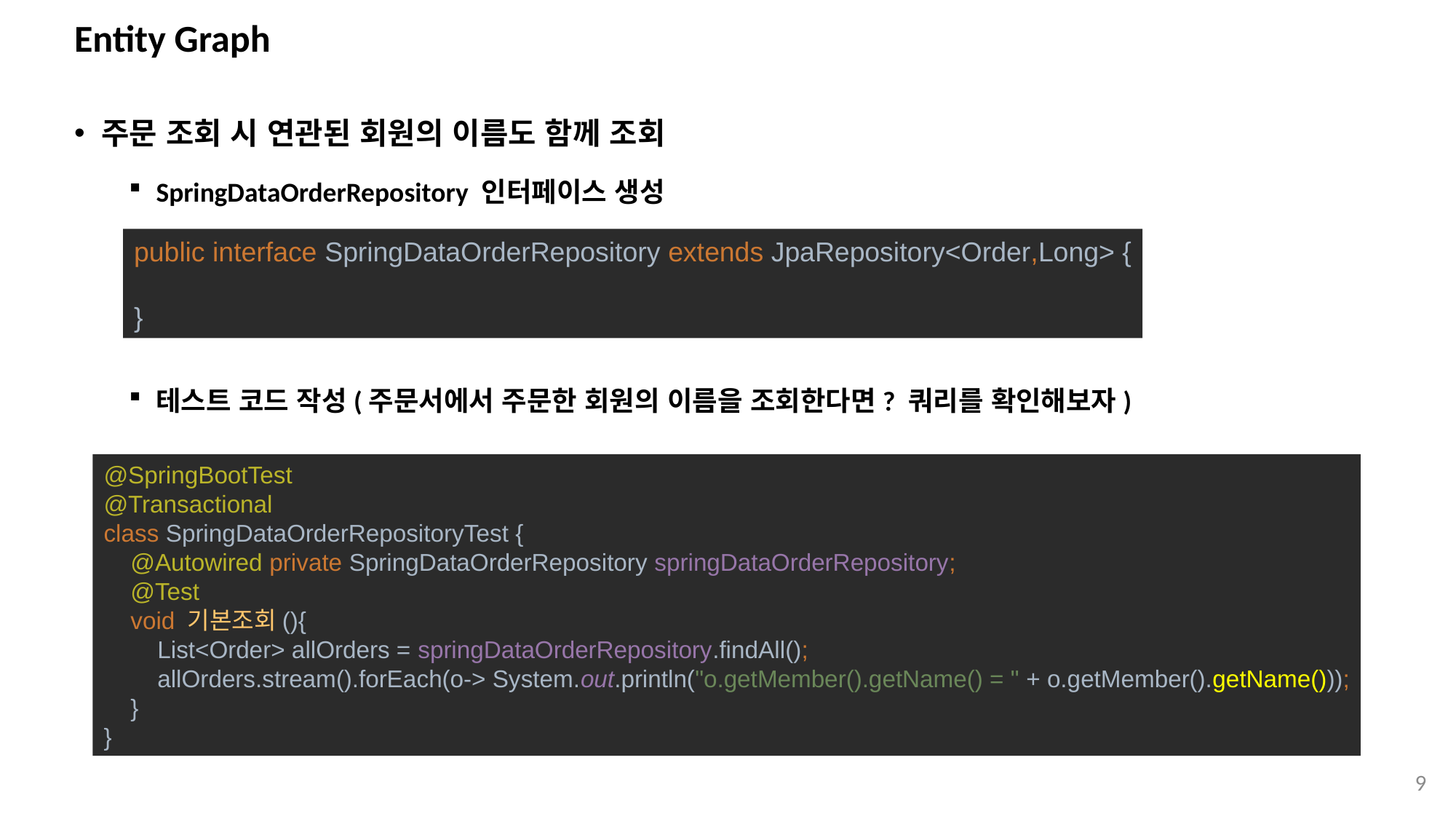

# Entity Graph
주문 조회 시 연관된 회원의 이름도 함께 조회
SpringDataOrderRepository 인터페이스 생성

테스트 코드 작성(주문서에서 주문한 회원의 이름을 조회한다면? 쿼리를 확인해보자)

public interface SpringDataOrderRepository extends JpaRepository<Order,Long> {
}
@SpringBootTest
@Transactional
class SpringDataOrderRepositoryTest {
    @Autowired private SpringDataOrderRepository springDataOrderRepository;
    @Test
    void 기본조회(){
        List<Order> allOrders = springDataOrderRepository.findAll();
        allOrders.stream().forEach(o-> System.out.println("o.getMember().getName() = " + o.getMember().getName()));
    }
}
9